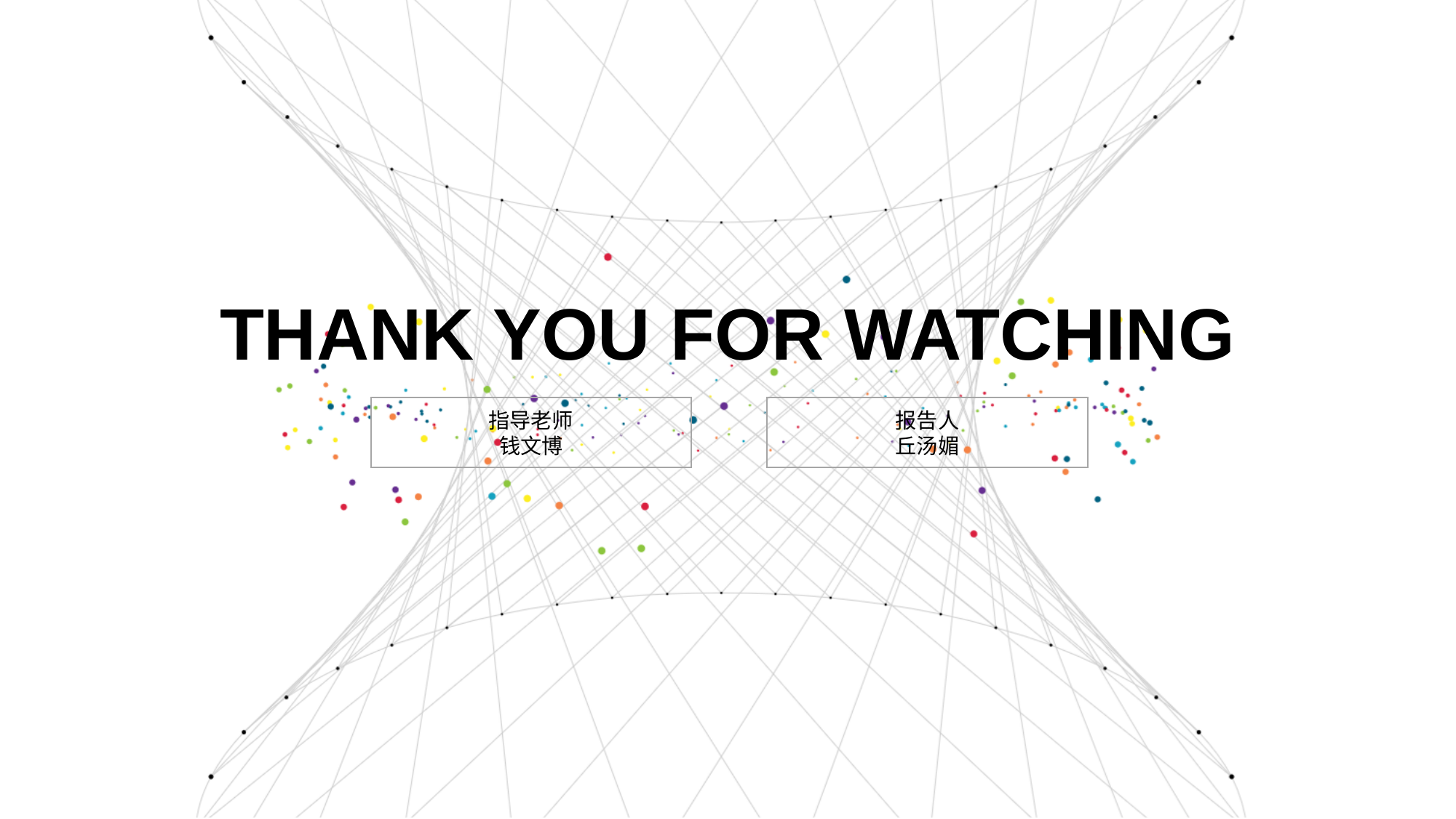

THANK YOU FOR WATCHING
指导老师
钱文博
报告人
丘汤媚